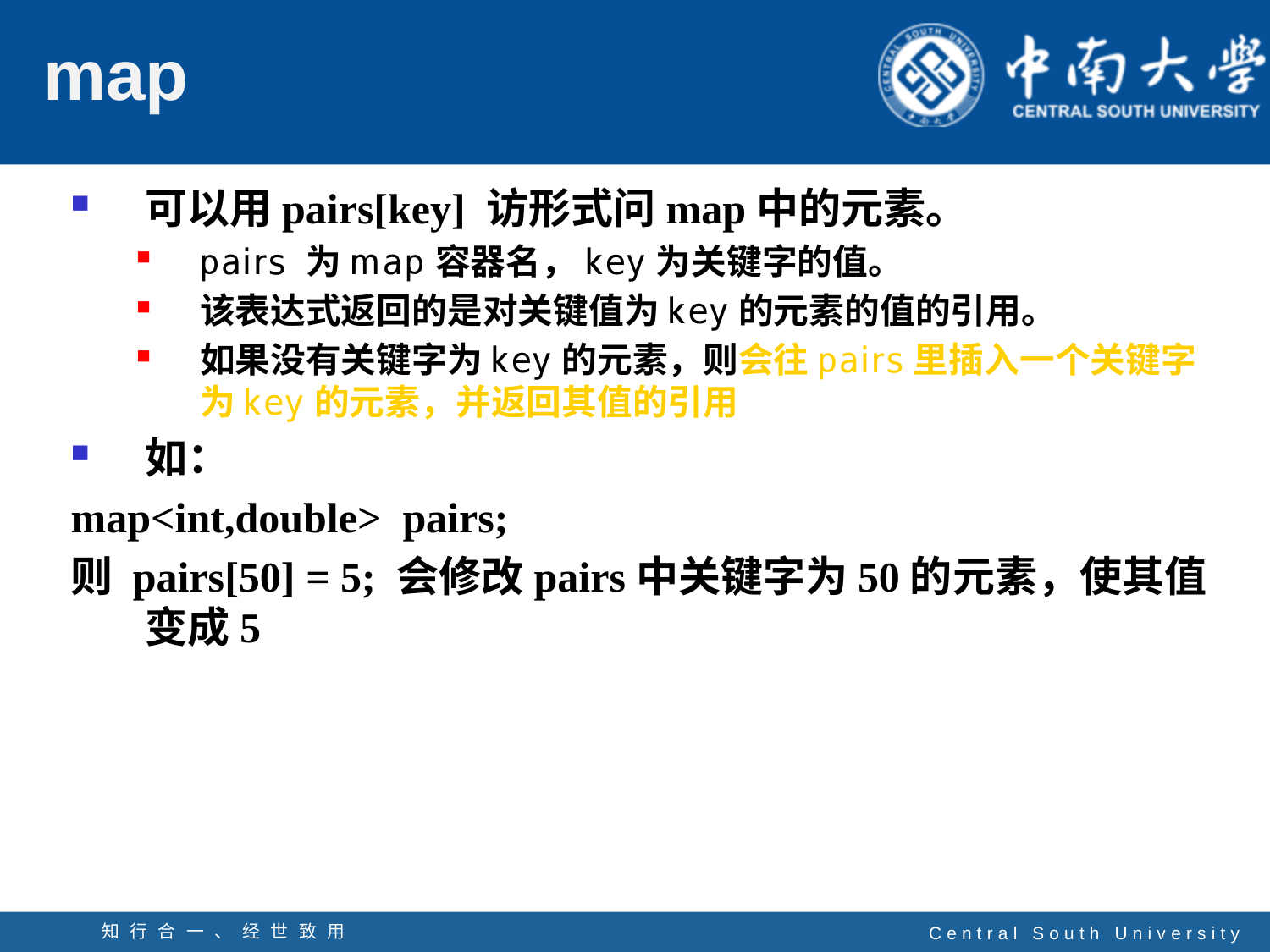

可以用pairs[key] 访形式问map中的元素。
pairs 为map容器名，key为关键字的值。
该表达式返回的是对关键值为key的元素的值的引用。
如果没有关键字为key的元素，则会往pairs里插入一个关键字为key的元素，并返回其值的引用
如：
map<int,double>  pairs;
则 pairs[50] = 5; 会修改pairs中关键字为50的元素，使其值变成5

知行合一、经世致用
自强不息 厚德载物
Central South University
31